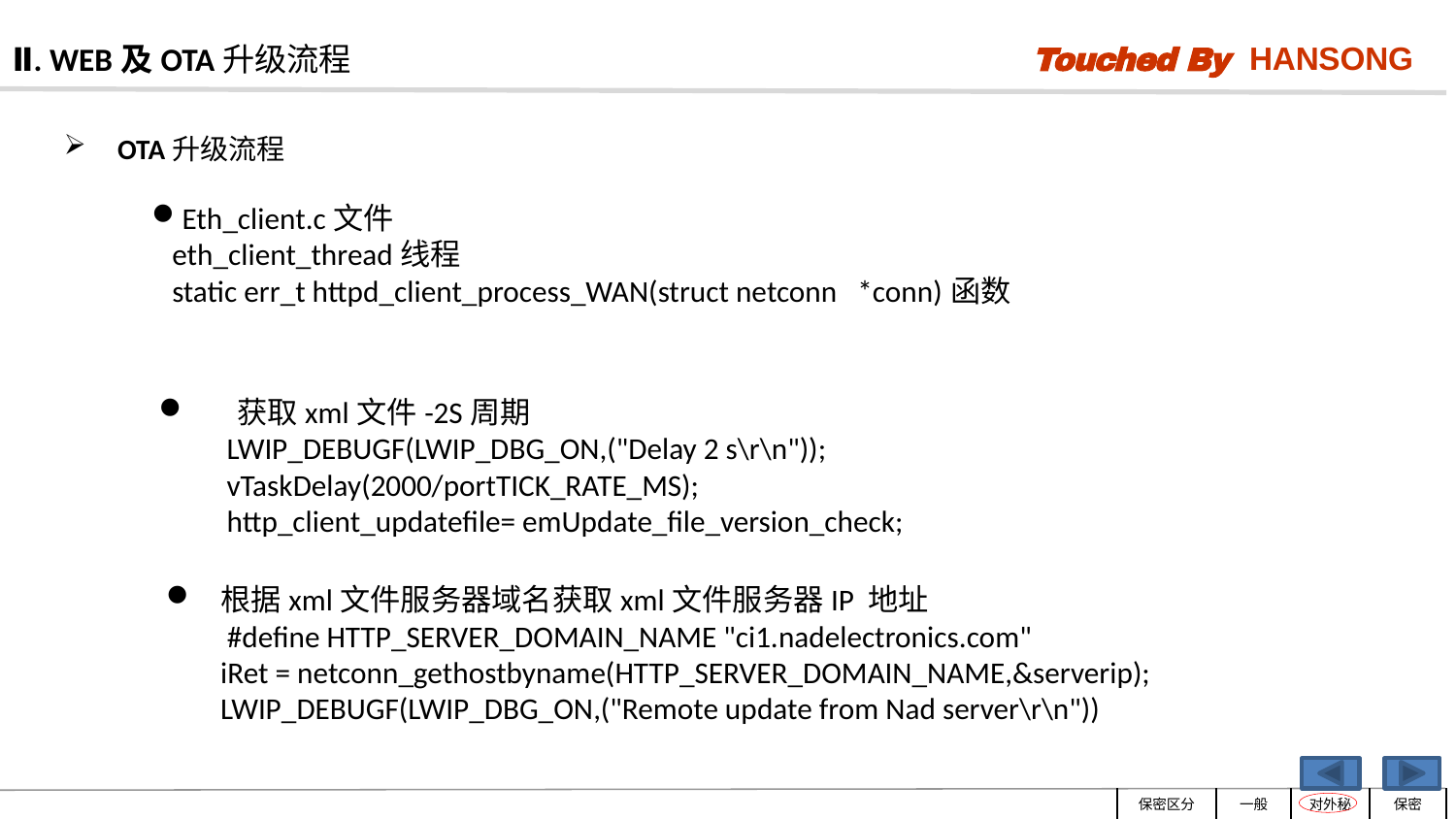

Ⅱ. WEB及OTA升级流程

 OTA升级流程
Eth_client.c文件
   eth_client_thread线程
   static err_t httpd_client_process_WAN(struct netconn   *conn)函数
      获取xml文件-2S周期
          LWIP_DEBUGF(LWIP_DBG_ON,("Delay 2 s\r\n"));
          vTaskDelay(2000/portTICK_RATE_MS);
          http_client_updatefile= emUpdate_file_version_check;
根据xml文件服务器域名获取xml文件服务器IP 地址
         #define HTTP_SERVER_DOMAIN_NAME "ci1.nadelectronics.com"
        iRet = netconn_gethostbyname(HTTP_SERVER_DOMAIN_NAME,&serverip);
        LWIP_DEBUGF(LWIP_DBG_ON,("Remote update from Nad server\r\n"))